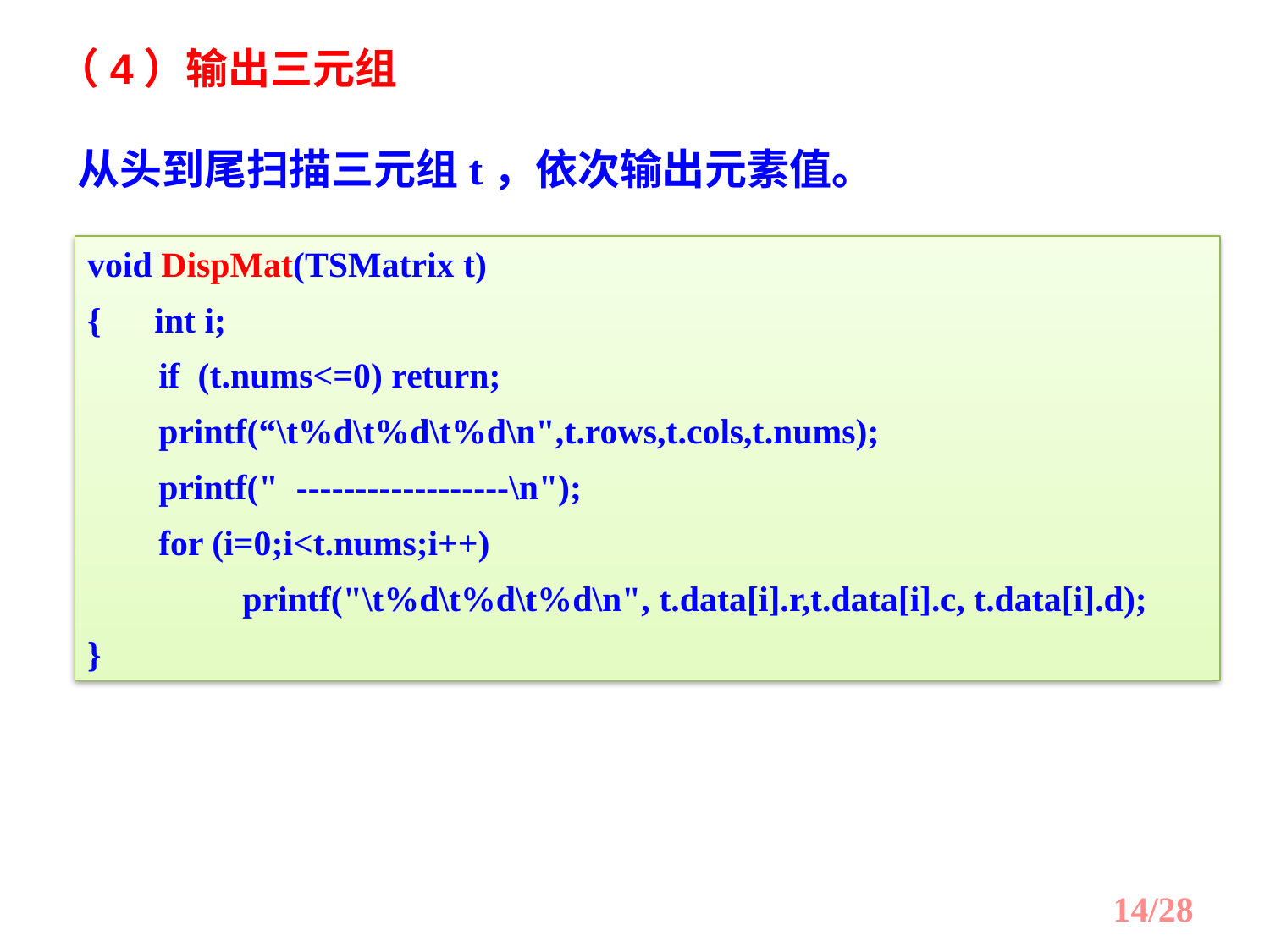

（4）输出三元组
从头到尾扫描三元组t，依次输出元素值。
void DispMat(TSMatrix t)
{      int i;
        if  (t.nums<=0) return;
        printf(“\t%d\t%d\t%d\n",t.rows,t.cols,t.nums);
        printf("  ------------------\n");
        for (i=0;i<t.nums;i++)
  　  　　printf("\t%d\t%d\t%d\n", t.data[i].r,t.data[i].c, t.data[i].d);
}
14/28